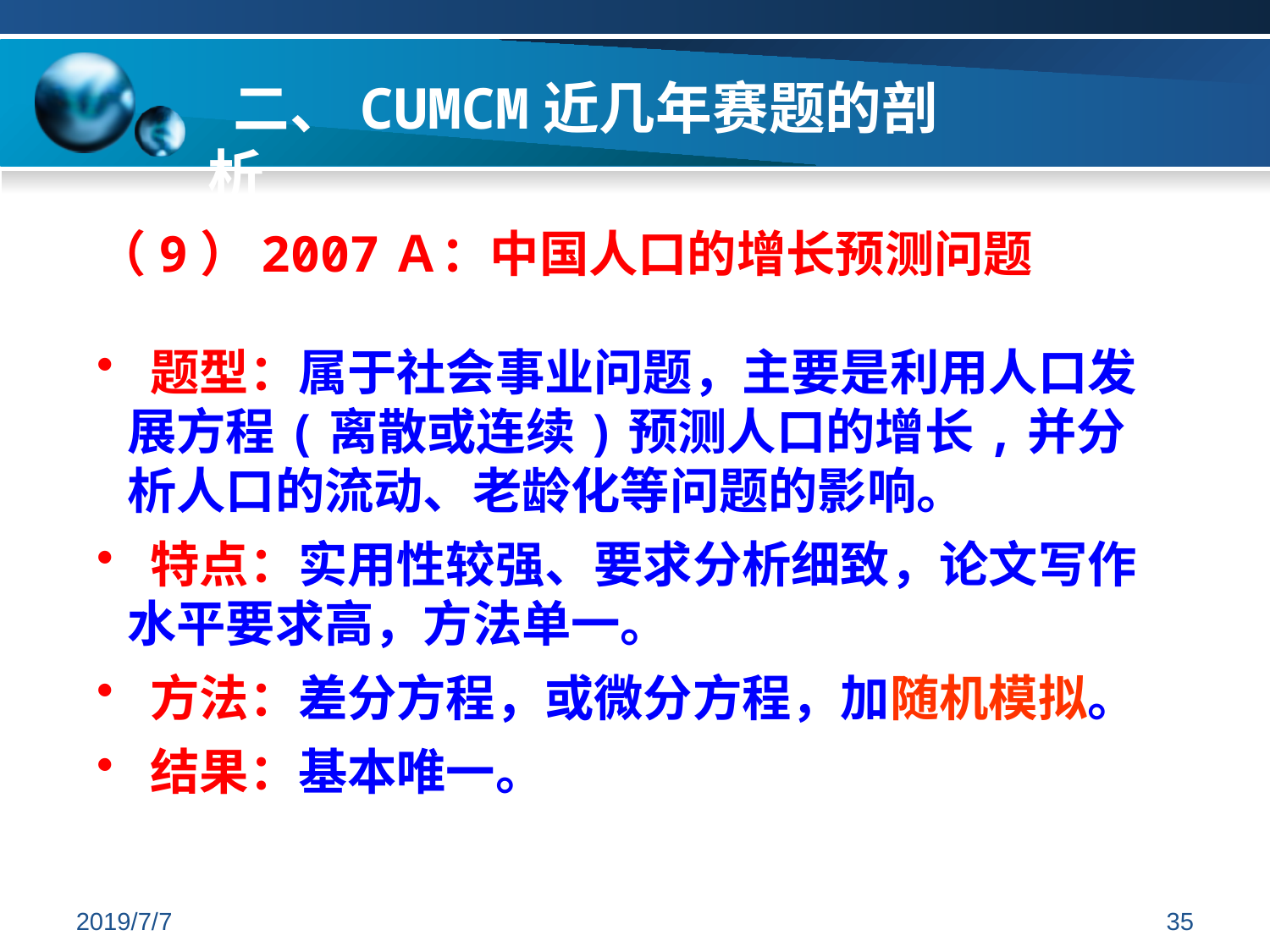

二、CUMCM近几年赛题的剖析
（9）2007Ａ：中国人口的增长预测问题

 题型：属于社会事业问题，主要是利用人口发展方程(离散或连续)预测人口的增长,并分析人口的流动、老龄化等问题的影响。
 特点：实用性较强、要求分析细致，论文写作水平要求高，方法单一。
 方法：差分方程，或微分方程，加随机模拟。
 结果：基本唯一。
2019/7/7
35